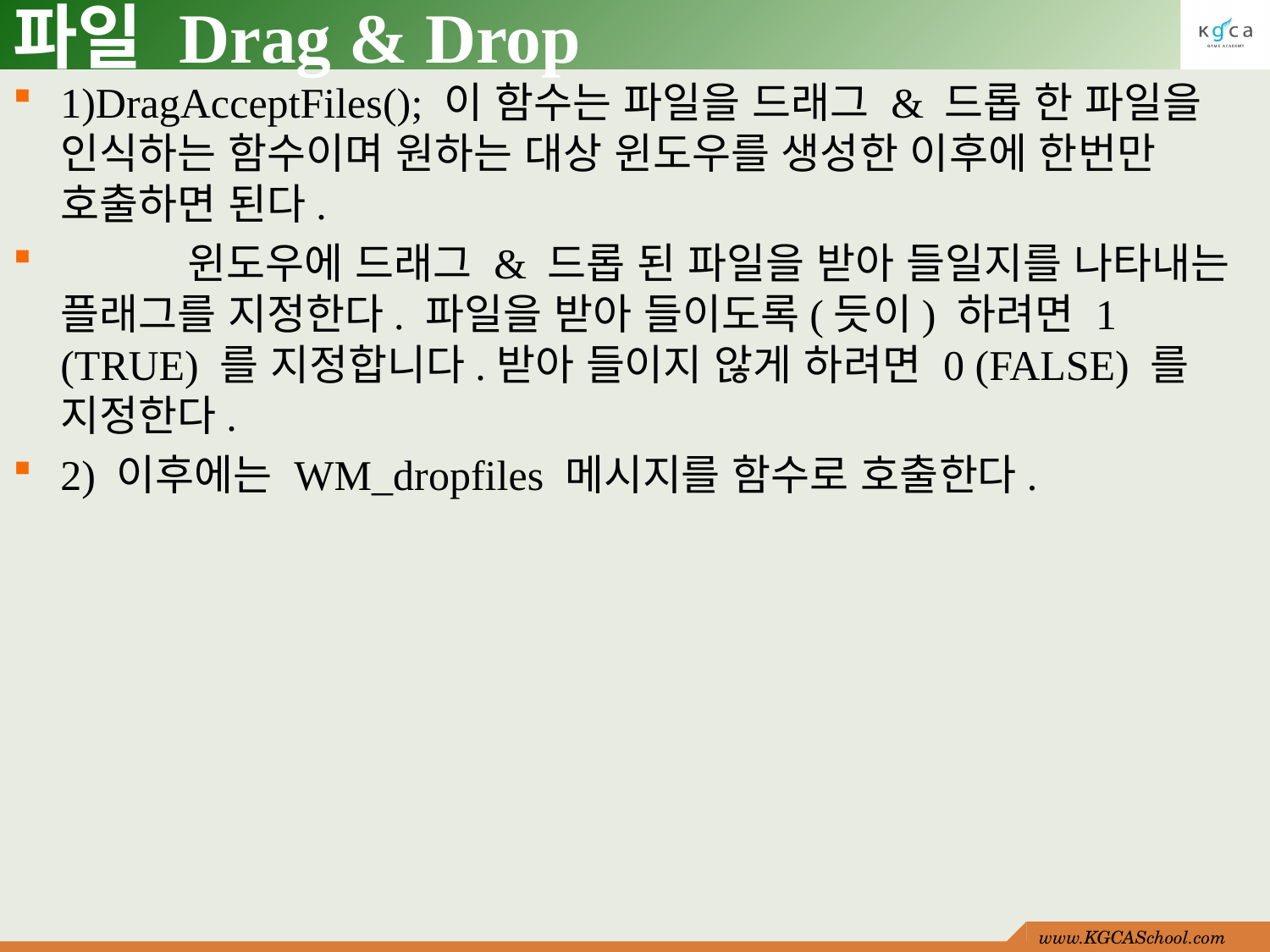

# 파일 Drag & Drop
1)DragAcceptFiles(); 이 함수는 파일을 드래그 & 드롭 한 파일을 인식하는 함수이며 원하는 대상 윈도우를 생성한 이후에 한번만 호출하면 된다.
	윈도우에 드래그 & 드롭 된 파일을 받아 들일지를 나타내는 플래그를 지정한다. 파일을 받아 들이도록(듯이) 하려면 1 (TRUE) 를 지정합니다.받아 들이지 않게 하려면 0 (FALSE) 를 지정한다.
2) 이후에는 WM_dropfiles 메시지를 함수로 호출한다.